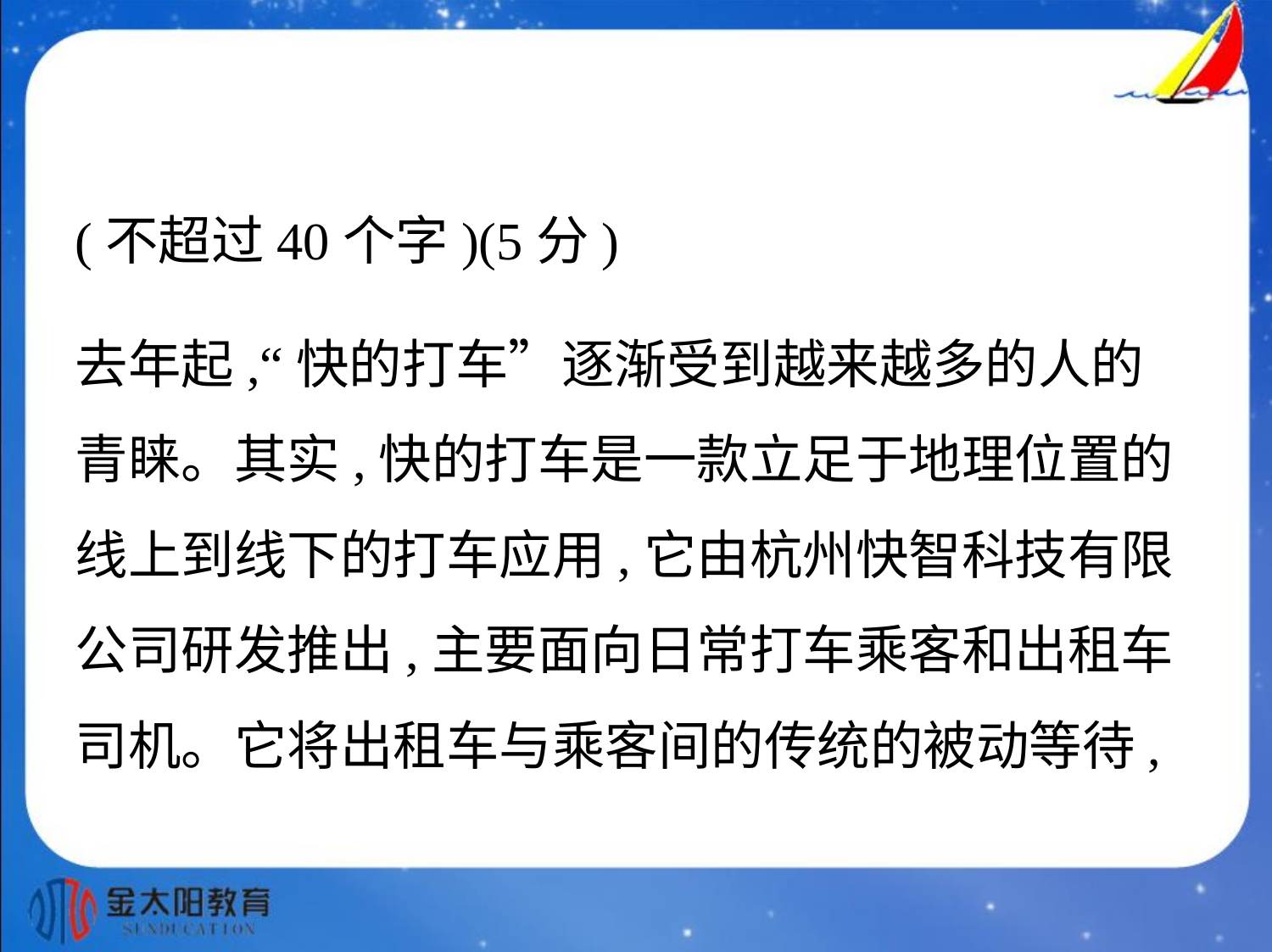

(不超过40个字)(5分)
去年起,“快的打车”逐渐受到越来越多的人的
青睐。其实,快的打车是一款立足于地理位置的
线上到线下的打车应用,它由杭州快智科技有限
公司研发推出,主要面向日常打车乘客和出租车
司机。它将出租车与乘客间的传统的被动等待,